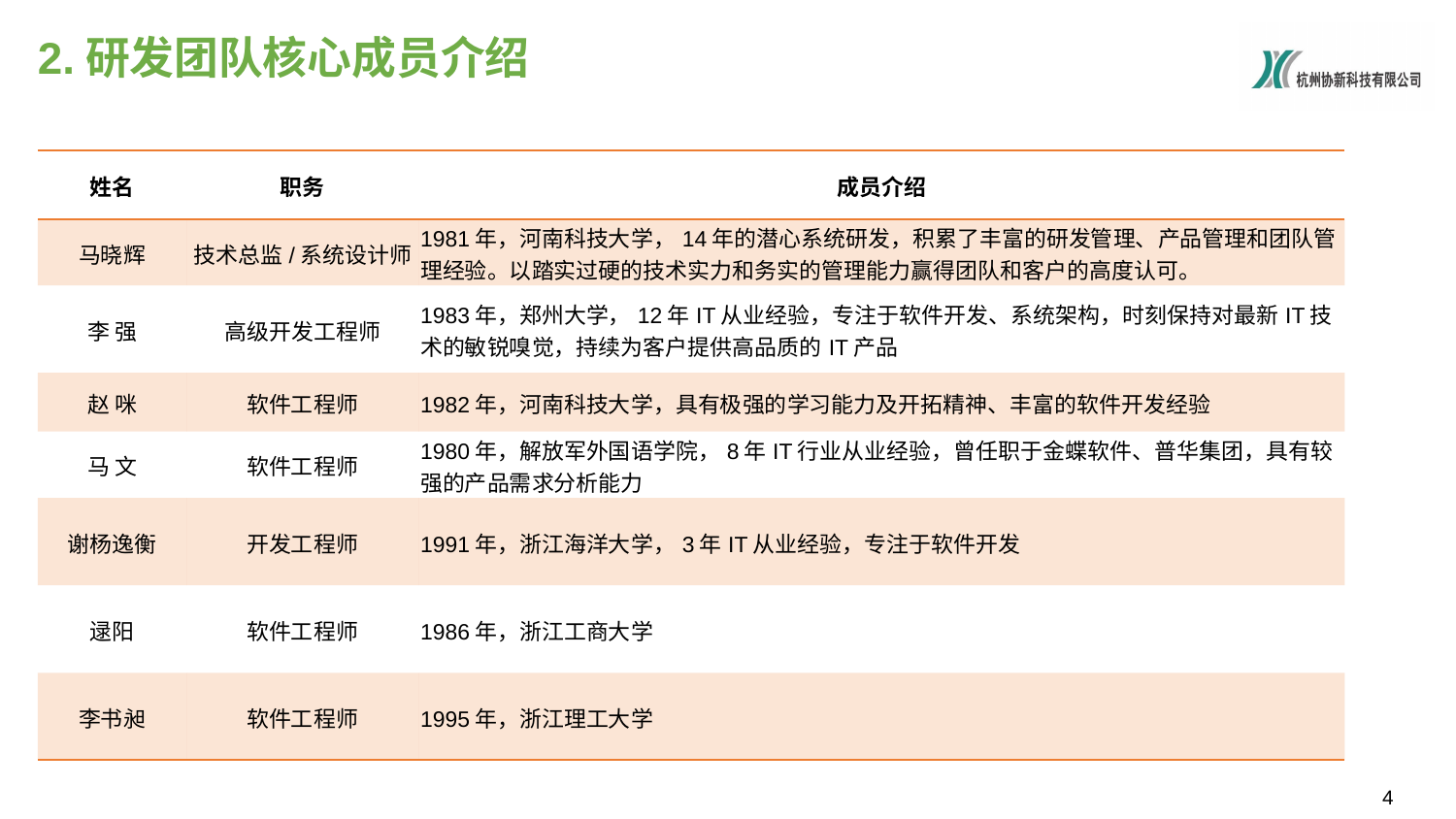

# 2.研发团队核心成员介绍
| 姓名 | 职务 | 成员介绍 |
| --- | --- | --- |
| 马晓辉 | 技术总监/系统设计师 | 1981年，河南科技大学，14年的潜心系统研发，积累了丰富的研发管理、产品管理和团队管理经验。以踏实过硬的技术实力和务实的管理能力赢得团队和客户的高度认可。 |
| 李 强 | 高级开发工程师 | 1983年，郑州大学，12年IT从业经验，专注于软件开发、系统架构，时刻保持对最新IT技术的敏锐嗅觉，持续为客户提供高品质的IT产品 |
| 赵 咪 | 软件工程师 | 1982年，河南科技大学，具有极强的学习能力及开拓精神、丰富的软件开发经验 |
| 马 文 | 软件工程师 | 1980年，解放军外国语学院，8年IT行业从业经验，曾任职于金蝶软件、普华集团，具有较强的产品需求分析能力 |
| 谢杨逸衡 | 开发工程师 | 1991年，浙江海洋大学，3年IT从业经验，专注于软件开发 |
| 逯阳 | 软件工程师 | 1986年，浙江工商大学 |
| 李书昶 | 软件工程师 | 1995年，浙江理工大学 |
4